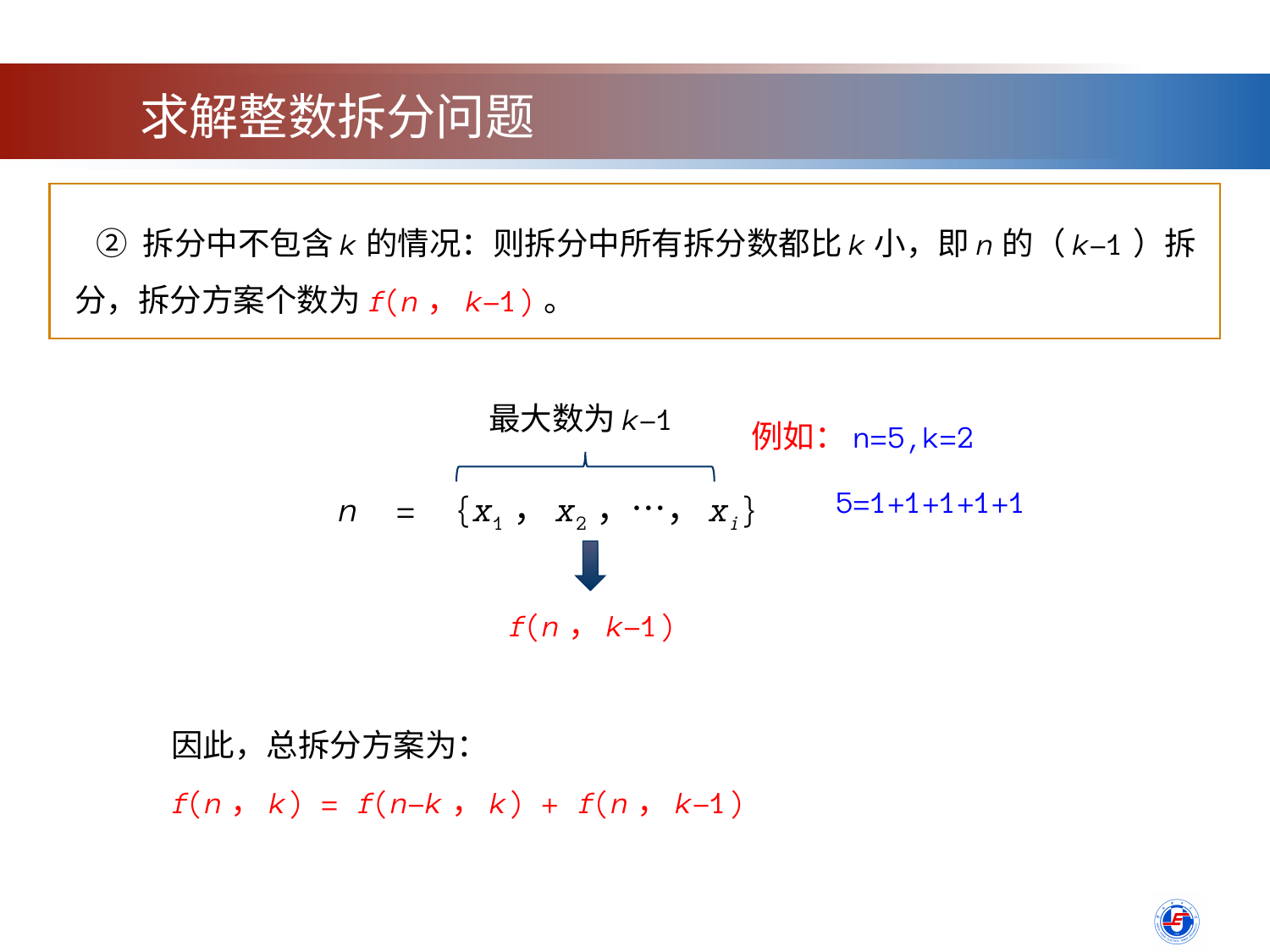

求解整数拆分问题
   ② 拆分中不包含k的情况：则拆分中所有拆分数都比k小，即n的（k-1）拆分，拆分方案个数为f(n，k-1)。

最大数为k-1
n  =  {x1，x2，…，xi}

f(n，k-1)
例如：n=5,k=2
5=1+1+1+1+1
因此，总拆分方案为：
f(n，k) = f(n-k，k) + f(n，k-1)